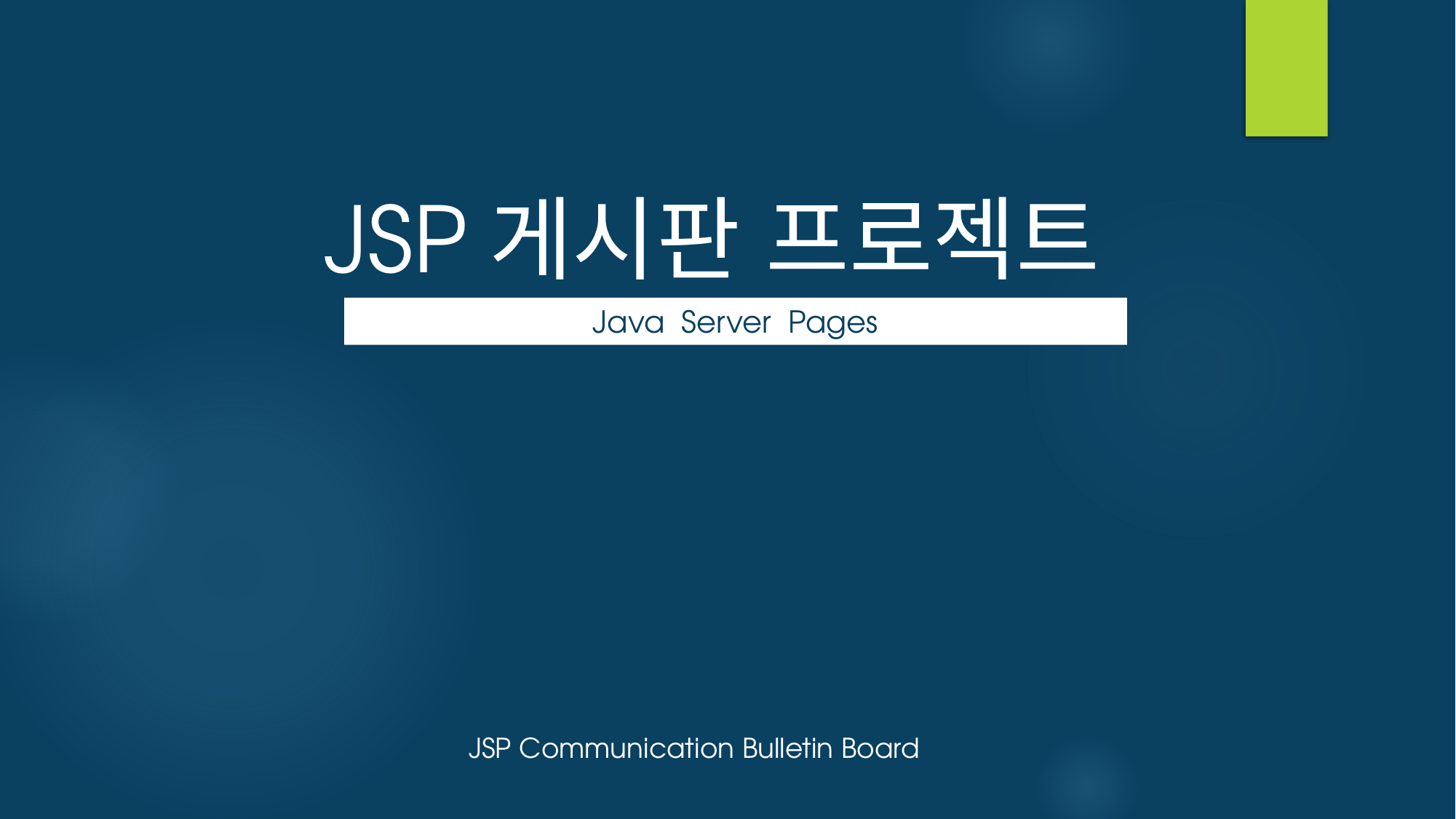

JSP게시판 프로젝트
Java  Server  Pages
JSP Communication Bulletin Board